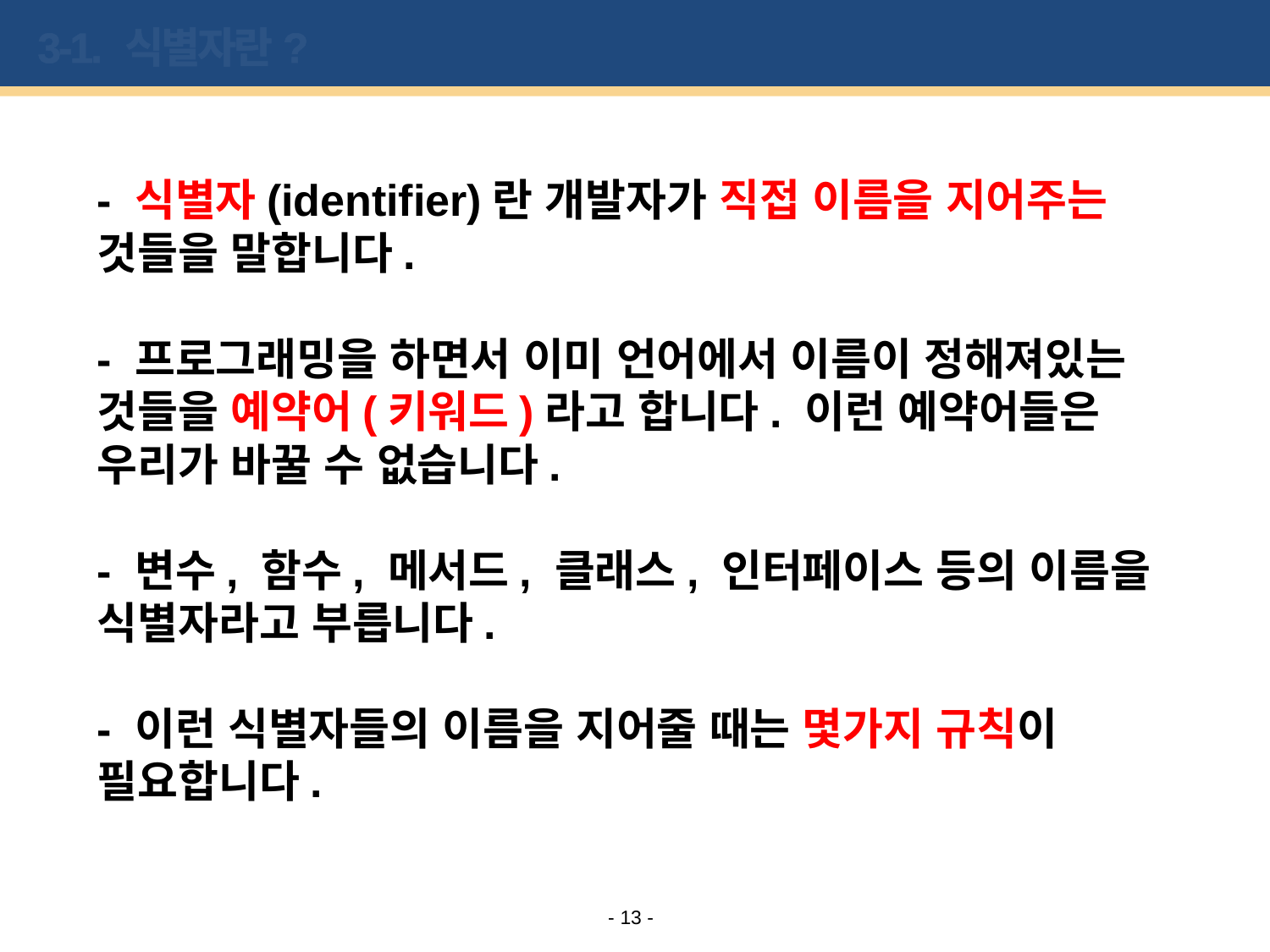

# 3-1. 식별자란?
- 식별자(identifier)란 개발자가 직접 이름을 지어주는 것들을 말합니다.

- 프로그래밍을 하면서 이미 언어에서 이름이 정해져있는 것들을 예약어(키워드)라고 합니다. 이런 예약어들은 우리가 바꿀 수 없습니다.

- 변수, 함수, 메서드, 클래스, 인터페이스 등의 이름을 식별자라고 부릅니다.

- 이런 식별자들의 이름을 지어줄 때는 몇가지 규칙이 필요합니다.